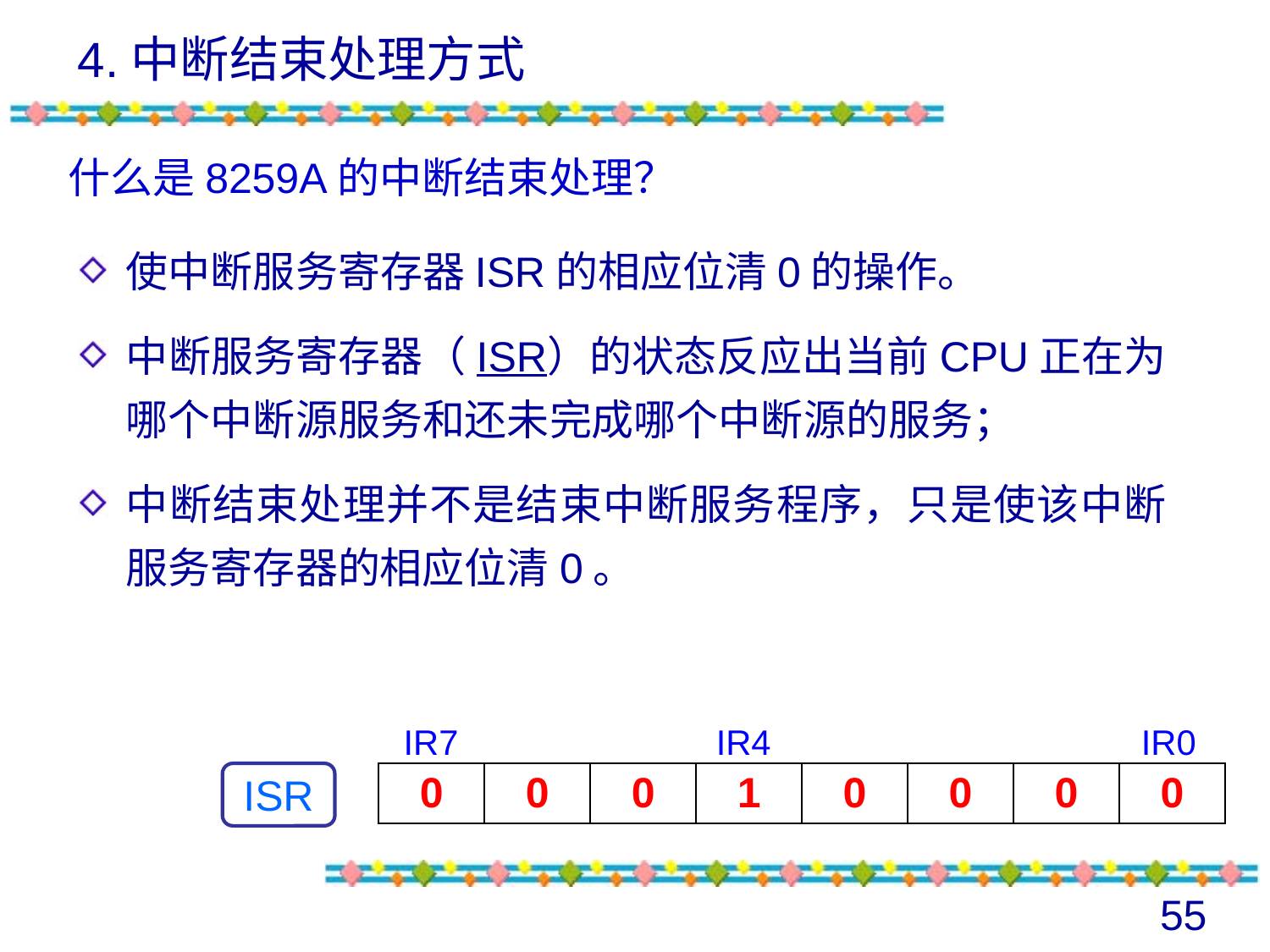

# 4.中断结束处理方式
什么是8259A的中断结束处理？
使中断服务寄存器ISR的相应位清0的操作。
中断服务寄存器（ISR）的状态反应出当前CPU正在为哪个中断源服务和还未完成哪个中断源的服务；
中断结束处理并不是结束中断服务程序，只是使该中断服务寄存器的相应位清0。
IR0
IR7
IR4
ISR
| 0 | 0 | 0 | 1 | 0 | 0 | 0 | 0 |
| --- | --- | --- | --- | --- | --- | --- | --- |